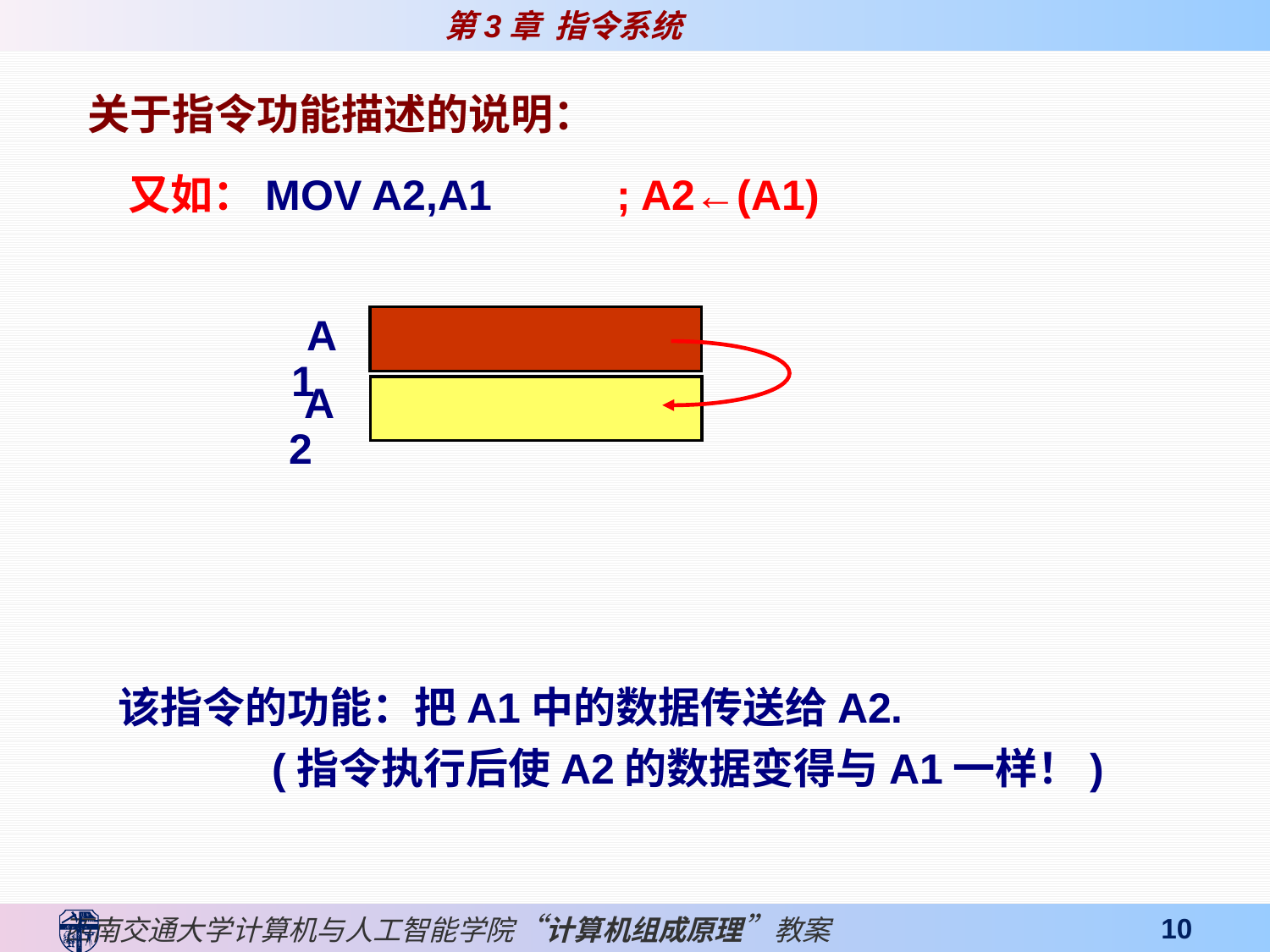

关于指令功能描述的说明：
 又如：MOV A2,A1	; A2←(A1)

A1

A2
该指令的功能：把A1中的数据传送给A2.
             (指令执行后使A2的数据变得与A1一样！)